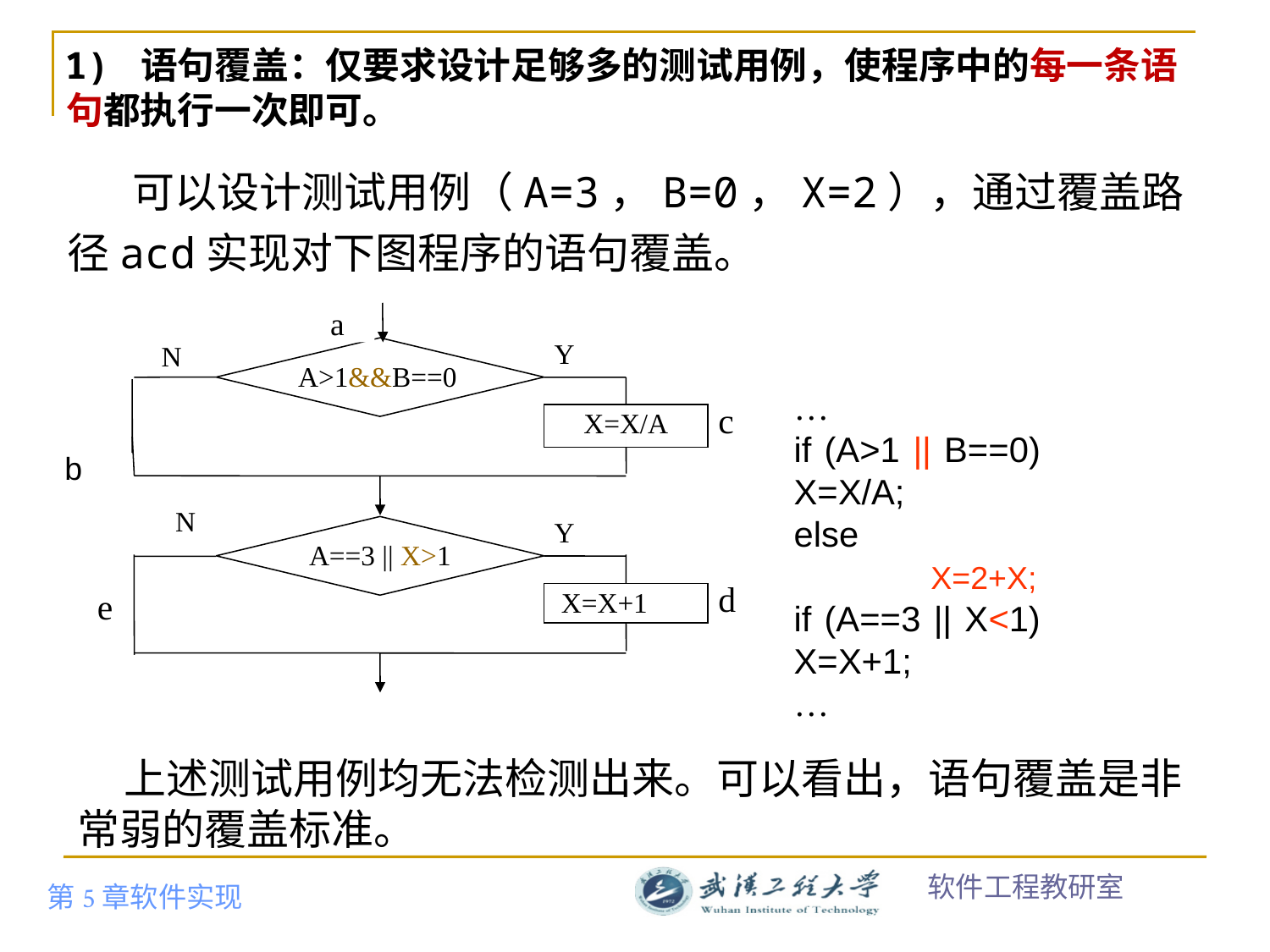

# 1) 语句覆盖：仅要求设计足够多的测试用例，使程序中的每一条语句都执行一次即可。
        可以设计测试用例（A=3，B=0，X=2），通过覆盖路径acd实现对下图程序的语句覆盖。
a

Y
N

…
if (A>1 || B==0)  	X=X/A;
else
	 X=2+X;
if (A==3 || X<1)  	X=X+1;
…
c
X=X/A

b

N
Y
A==3 || X>1

d
 X=X+1
e

A>1&&B==0
    上述测试用例均无法检测出来。可以看出，语句覆盖是非常弱的覆盖标准。